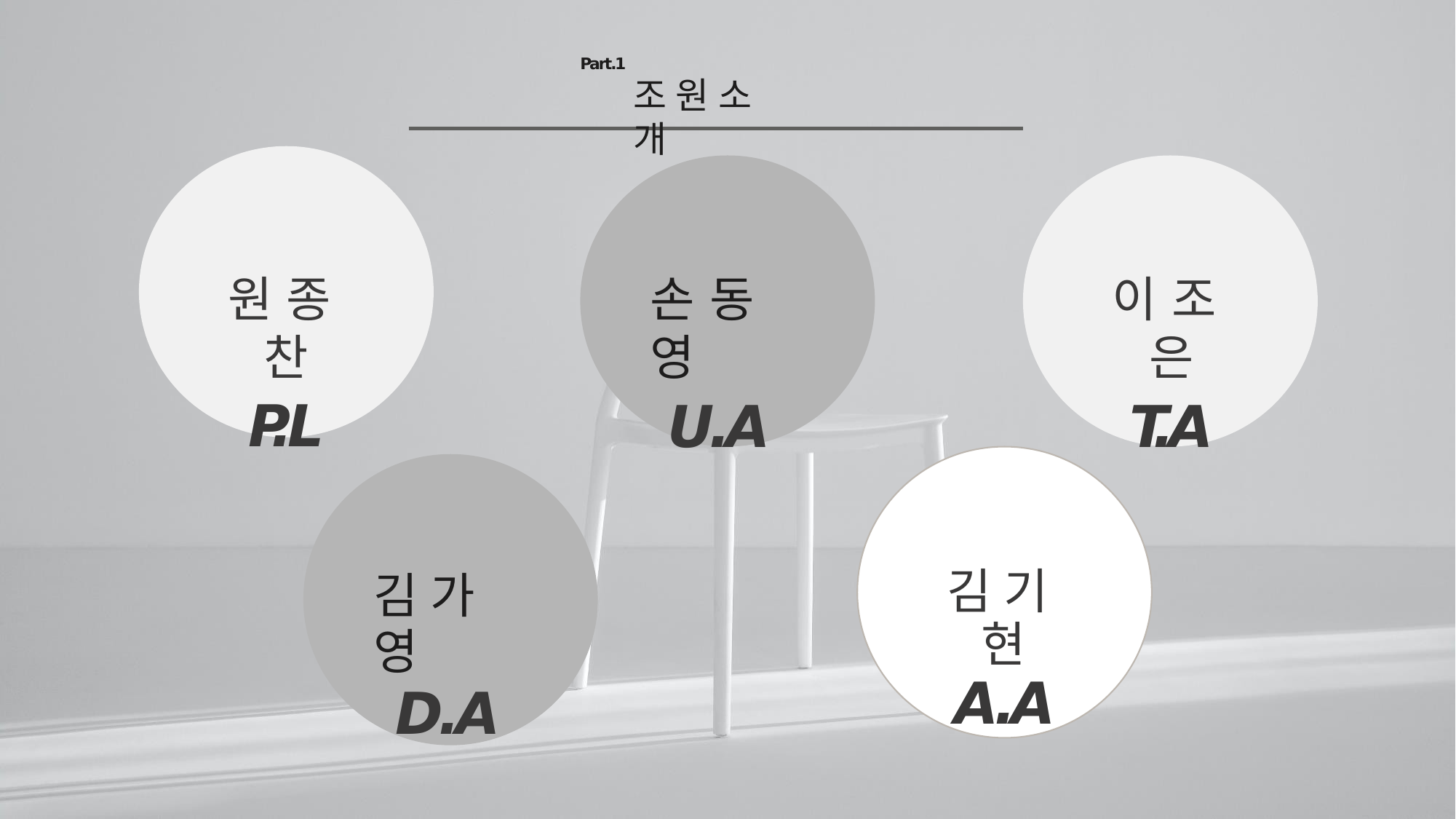

Part.1
조원소개
손동영
U.A
이조은
T.A
원종찬
P.L
김기현
A.A
김가영
D.A